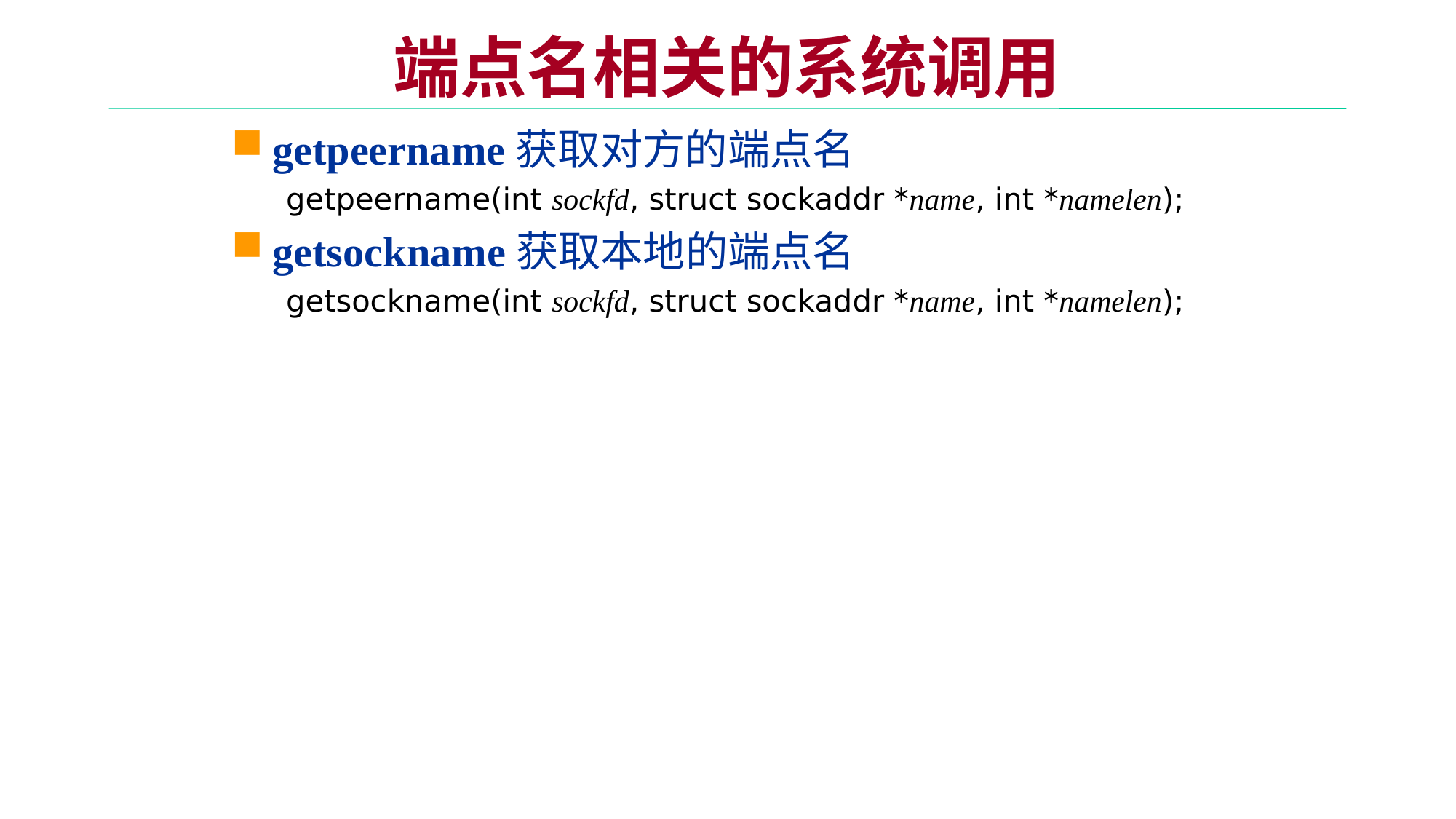

# 端点名相关的系统调用
getpeername获取对方的端点名
getpeername(int sockfd, struct sockaddr *name, int *namelen);
getsockname获取本地的端点名
getsockname(int sockfd, struct sockaddr *name, int *namelen);